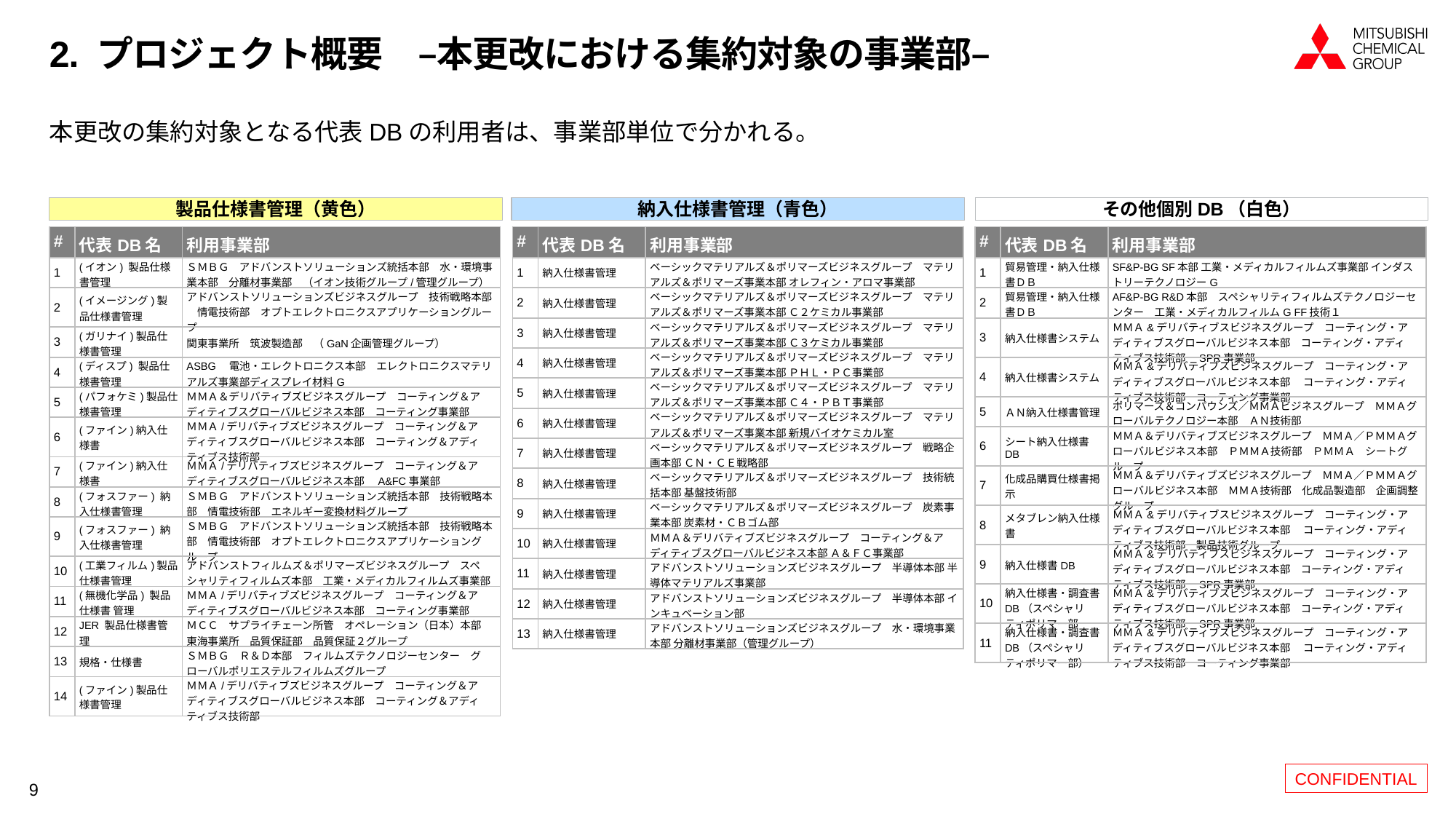

# 2. プロジェクト概要　–本更改における集約対象の事業部–
本更改の集約対象となる代表DBの利用者は、事業部単位で分かれる。

製品仕様書管理（黄色）
納入仕様書管理（青色）
その他個別DB（白色）
| # | 代表DB名 | 利用事業部 |
| --- | --- | --- |
| 1 | (イオン) 製品仕様書管理 | ＳＭＢＧ　アドバンストソリューションズ統括本部　水・環境事業本部　分離材事業部　（イオン技術グループ/管理グループ） |
| 2 | (イメージング)製品仕様書管理 | アドバンストソリューションズビジネスグループ　技術戦略本部　情電技術部　オプトエレクトロニクスアプリケーショングループ |
| 3 | (ガリナイ)製品仕様書管理 | 関東事業所　筑波製造部　（GaN企画管理グループ） |
| 4 | (ディスプ) 製品仕様書管理 | ASBG　電池・エレクトロニクス本部　エレクトロニクスマテリアルズ事業部ディスプレイ材料G |
| 5 | (パフォケミ)製品仕様書管理 | ＭＭＡ＆デリバティブズビジネスグループ　コーティング＆アディティブスグローバルビジネス本部　コーティング事業部 |
| 6 | (ファイン)納入仕様書 | ＭＭＡ/デリバティブズビジネスグループ　コーティング＆アディティブスグローバルビジネス本部　コーティング＆アディティブス技術部 |
| 7 | (ファイン)納入仕様書 | ＭＭＡ/デリバティブズビジネスグループ　コーティング＆アディティブスグローバルビジネス本部　A&FC事業部 |
| 8 | (フォスファー) 納入仕様書管理 | ＳＭＢＧ　アドバンストソリューションズ統括本部　技術戦略本部　情電技術部　エネルギー変換材料グループ |
| 9 | (フォスファー) 納入仕様書管理 | ＳＭＢＧ　アドバンストソリューションズ統括本部　技術戦略本部　情電技術部　オプトエレクトロニクスアプリケーショングループ |
| 10 | (工業フィルム)製品仕様書管理 | アドバンストフィルムズ＆ポリマーズビジネスグループ　スペシャリティフィルムズ本部　工業・メディカルフィルムズ事業部 |
| 11 | (無機化学品) 製品仕様書 管理 | ＭＭＡ/デリバティブズビジネスグループ　コーティング＆アディティブスグローバルビジネス本部　コーティング事業部 |
| 12 | JER 製品仕様書管理 | ＭＣＣ　サプライチェーン所管　オペレーション（日本）本部　東海事業所　品質保証部　品質保証２グループ |
| 13 | 規格・仕様書 | ＳＭＢＧ　Ｒ＆Ｄ本部　フィルムズテクノロジーセンター　グローバルポリエステルフィルムズグループ |
| 14 | (ファイン)製品仕様書管理 | ＭＭＡ/デリバティブズビジネスグループ　コーティング＆アディティブスグローバルビジネス本部　コーティング＆アディティブス技術部 |
| # | 代表DB名 | 利用事業部 |
| --- | --- | --- |
| 1 | 納入仕様書管理 | ベーシックマテリアルズ＆ポリマーズビジネスグループ　マテリアルズ＆ポリマーズ事業本部 オレフィン・アロマ事業部 |
| 2 | 納入仕様書管理 | ベーシックマテリアルズ＆ポリマーズビジネスグループ　マテリアルズ＆ポリマーズ事業本部 Ｃ２ケミカル事業部 |
| 3 | 納入仕様書管理 | ベーシックマテリアルズ＆ポリマーズビジネスグループ　マテリアルズ＆ポリマーズ事業本部 Ｃ３ケミカル事業部 |
| 4 | 納入仕様書管理 | ベーシックマテリアルズ＆ポリマーズビジネスグループ　マテリアルズ＆ポリマーズ事業本部 ＰＨＬ・ＰＣ事業部 |
| 5 | 納入仕様書管理 | ベーシックマテリアルズ＆ポリマーズビジネスグループ　マテリアルズ＆ポリマーズ事業本部 Ｃ４・ＰＢＴ事業部 |
| 6 | 納入仕様書管理 | ベーシックマテリアルズ＆ポリマーズビジネスグループ　マテリアルズ＆ポリマーズ事業本部 新規バイオケミカル室 |
| 7 | 納入仕様書管理 | ベーシックマテリアルズ＆ポリマーズビジネスグループ　戦略企画本部 ＣＮ・ＣＥ戦略部 |
| 8 | 納入仕様書管理 | ベーシックマテリアルズ＆ポリマーズビジネスグループ　技術統括本部 基盤技術部 |
| 9 | 納入仕様書管理 | ベーシックマテリアルズ＆ポリマーズビジネスグループ　炭素事業本部 炭素材・ＣＢゴム部 |
| 10 | 納入仕様書管理 | ＭＭＡ＆デリバティブズビジネスグループ　コーティング＆アディティブスグローバルビジネス本部 Ａ＆ＦＣ事業部 |
| 11 | 納入仕様書管理 | アドバンストソリューションズビジネスグループ　半導体本部 半導体マテリアルズ事業部 |
| 12 | 納入仕様書管理 | アドバンストソリューションズビジネスグループ　半導体本部 インキュベーション部 |
| 13 | 納入仕様書管理 | アドバンストソリューションズビジネスグループ　水・環境事業本部 分離材事業部（管理グループ） |
| # | 代表DB名 | 利用事業部 |
| --- | --- | --- |
| 1 | 貿易管理・納入仕様書ＤＢ | SF&P-BG SF本部 工業・メディカルフィルムズ事業部 インダストリーテクノロジーG |
| 2 | 貿易管理・納入仕様書ＤＢ | AF&P-BG R&D本部　スペシャリティフィルムズテクノロジーセンター　工業・メディカルフィルムG FF技術１ |
| 3 | 納入仕様書システム | ＭＭＡ&デリバティブスビジネスグループ　コーティング・アディティブスグローバルビジネス本部　コーティング・アディティブス技術部　SPR事業部 |
| 4 | 納入仕様書システム | ＭＭＡ&デリバティブスビジネスグループ　コーティング・アディティブスグローバルビジネス本部　 コーティング・アディティブス技術部　コーティング事業部 |
| 5 | ＡＮ納入仕様書管理 | ポリマーズ＆コンパウンズ／ＭＭＡビジネスグループ　ＭＭＡグローバルテクノロジー本部　ＡＮ技術部 |
| 6 | シート納入仕様書DB | ＭＭＡ＆デリバティブズビジネスグループ　ＭＭＡ／ＰＭＭＡグローバルビジネス本部　ＰＭＭＡ技術部　ＰＭＭＡ　シートグループ |
| 7 | 化成品購買仕様書掲示 | ＭＭＡ＆デリバティブズビジネスグループ　ＭＭＡ／ＰＭＭＡグローバルビジネス本部　ＭＭＡ技術部　化成品製造部　企画調整グループ |
| 8 | メタブレン納入仕様書 | ＭＭＡ&デリバティブスビジネスグループ　コーティング・アディティブスグローバルビジネス本部　 コーティング・アディティブス技術部　製品技術グループ |
| 9 | 納入仕様書DB | ＭＭＡ&デリバティブスビジネスグループ　コーティング・アディティブスグローバルビジネス本部　コーティング・アディティブス技術部　SPR事業部 |
| 10 | 納入仕様書・調査書DB（スペシャリティポリマー部 | ＭＭＡ&デリバティブスビジネスグループ　コーティング・アディティブスグローバルビジネス本部　コーティング・アディティブス技術部　SPR事業部 |
| 11 | 納入仕様書・調査書DB（スペシャリティポリマー部） | ＭＭＡ&デリバティブスビジネスグループ　コーティング・アディティブスグローバルビジネス本部　 コーティング・アディティブス技術部　コーティング事業部 |
9